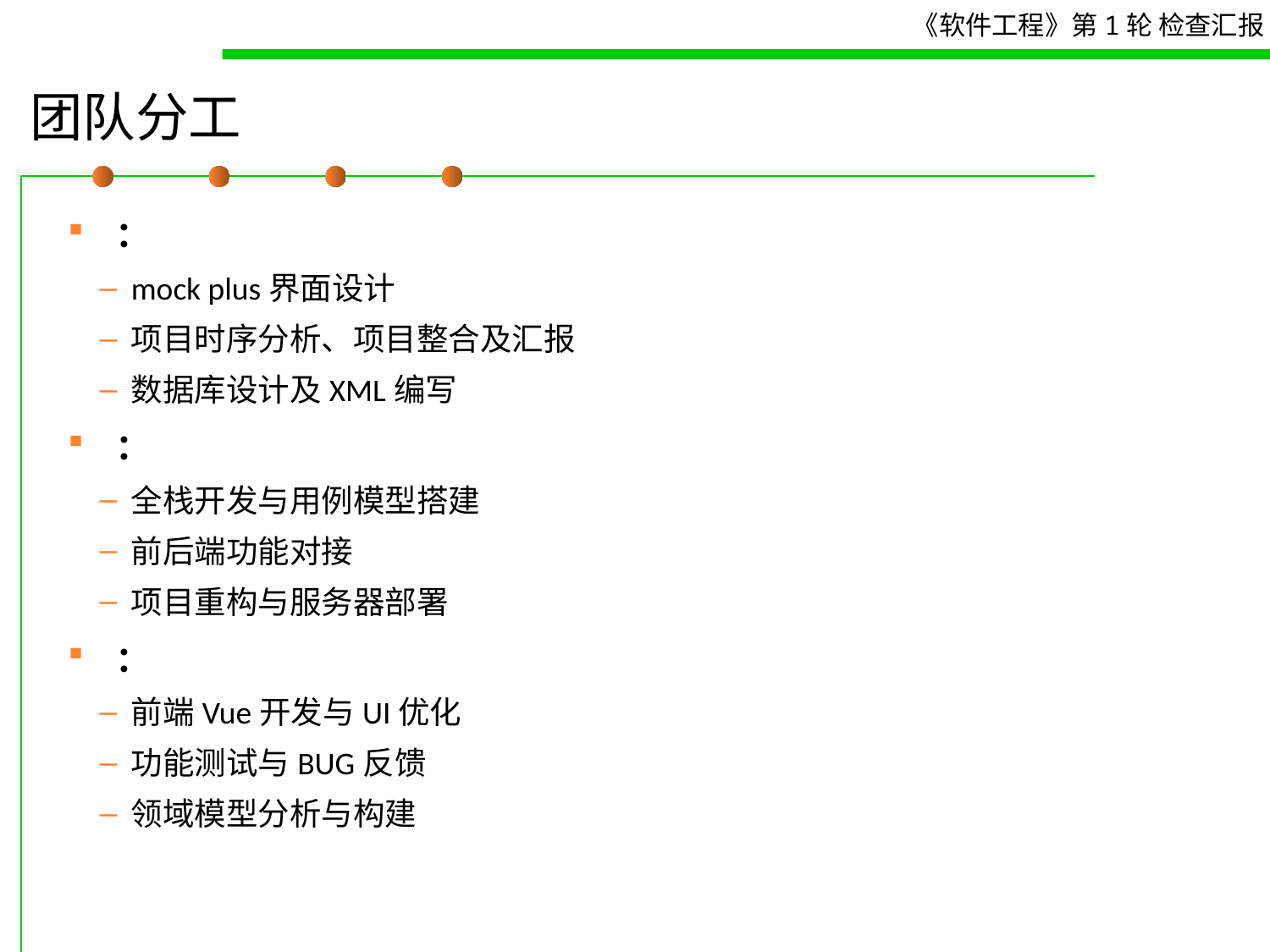

# 团队分工
 ：
mock plus界面设计
项目时序分析、项目整合及汇报
数据库设计及XML编写
 ：
全栈开发与用例模型搭建
前后端功能对接
项目重构与服务器部署
 ：
前端Vue开发与UI优化
功能测试与BUG反馈
领域模型分析与构建